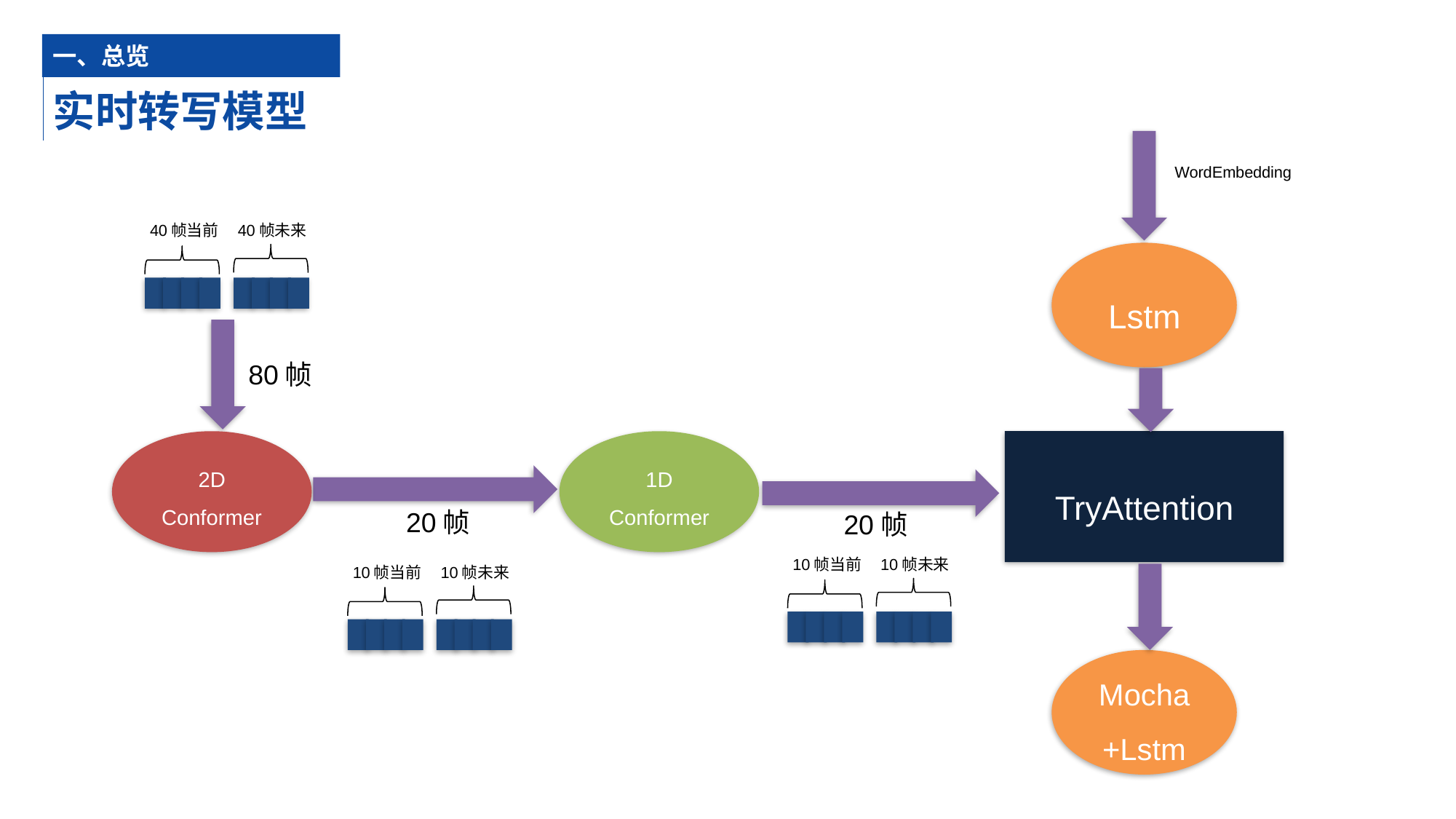

一、总览
# 实时转写模型
WordEmbedding

40帧当前
40帧未来

Lstm

80帧

2D Conformer
1D Conformer
TryAttention
20帧
20帧
10帧当前
10帧未来
10帧当前
10帧未来

Mocha+Lstm